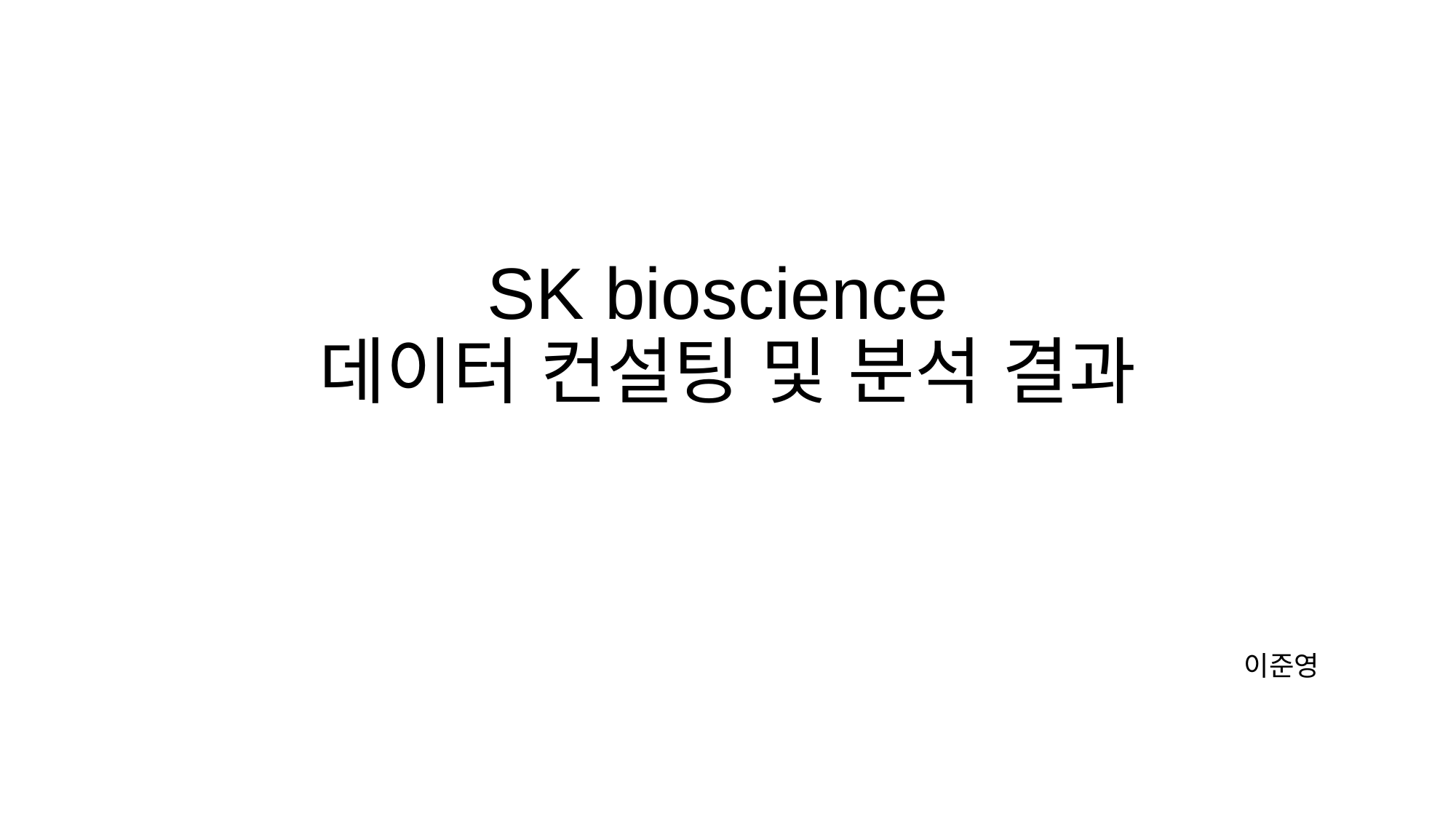

# SK bioscience 데이터 컨설팅 및 분석 결과
이준영